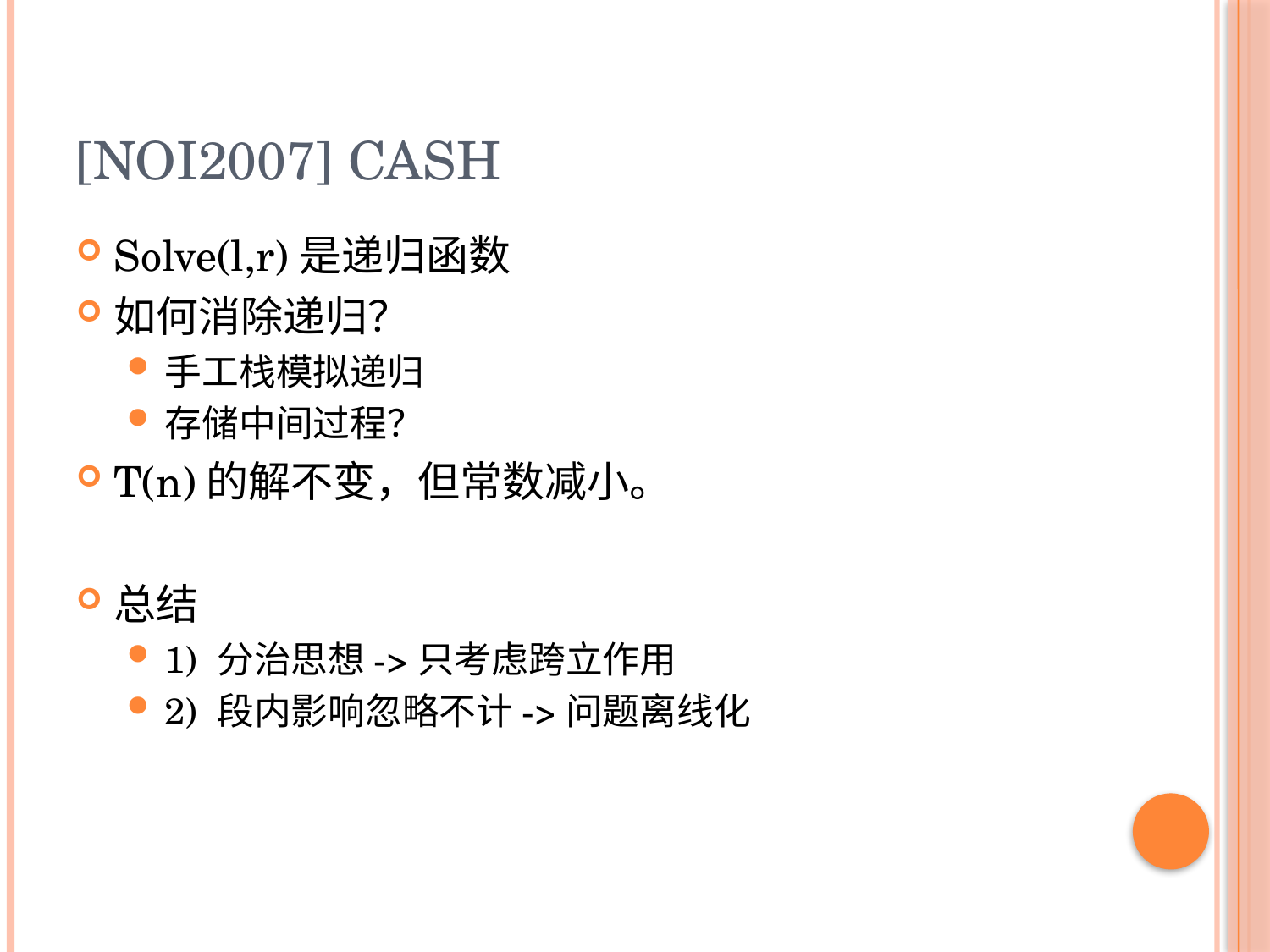

# [NOI2007] Cash
Solve(l,r)是递归函数
如何消除递归？
手工栈模拟递归
存储中间过程？
T(n)的解不变，但常数减小。

总结
1) 分治思想->只考虑跨立作用
2) 段内影响忽略不计->问题离线化